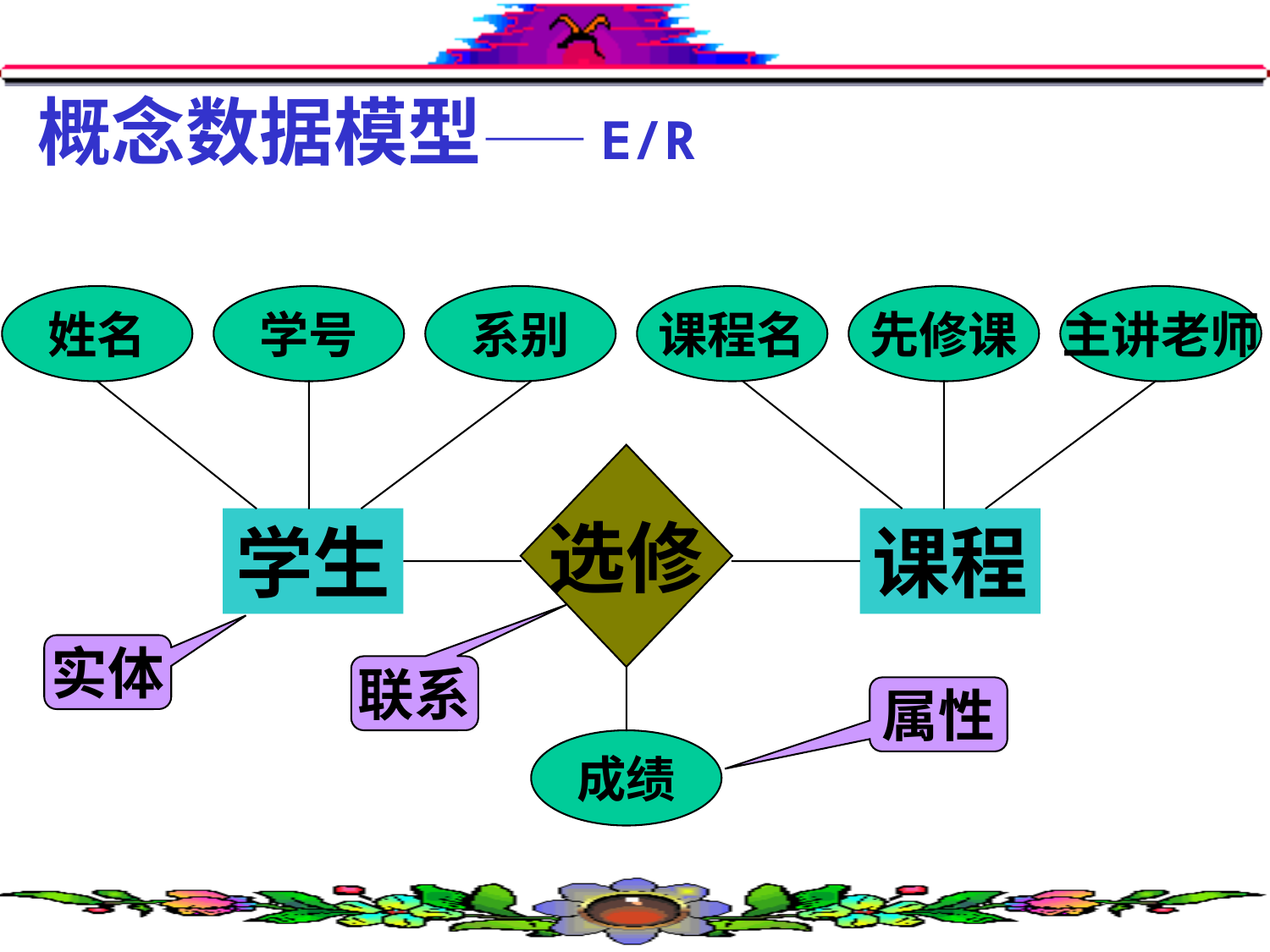

# 概念数据模型——E/R
姓名
学号
系别
课程名
先修课
主讲老师

选修
学生
课程

实体
联系

属性
成绩